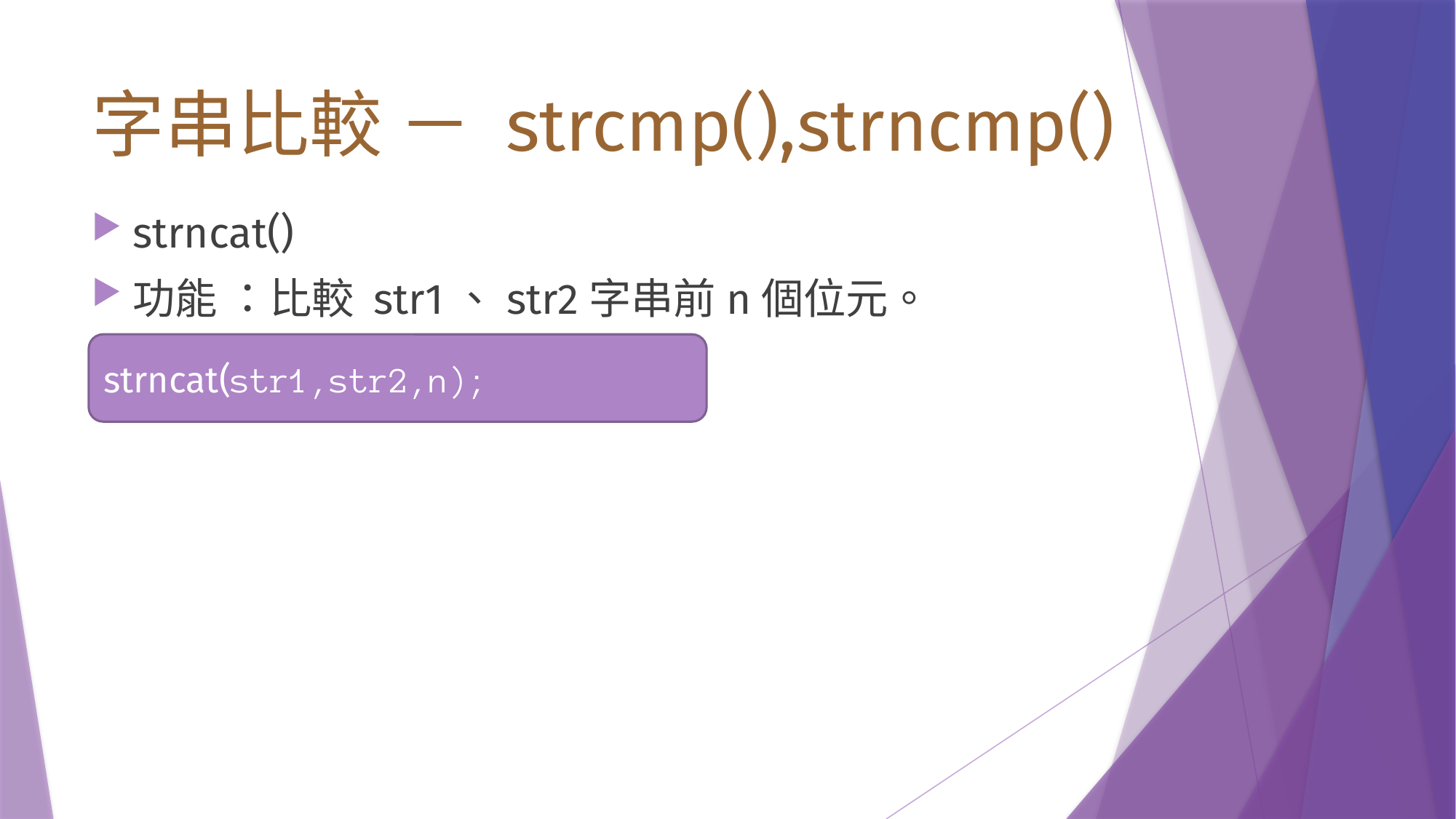

# 字串比較 － strcmp(),strncmp()
strncat()
功能 ：比較 str1、str2字串前n個位元。
strncat(str1,str2,n);